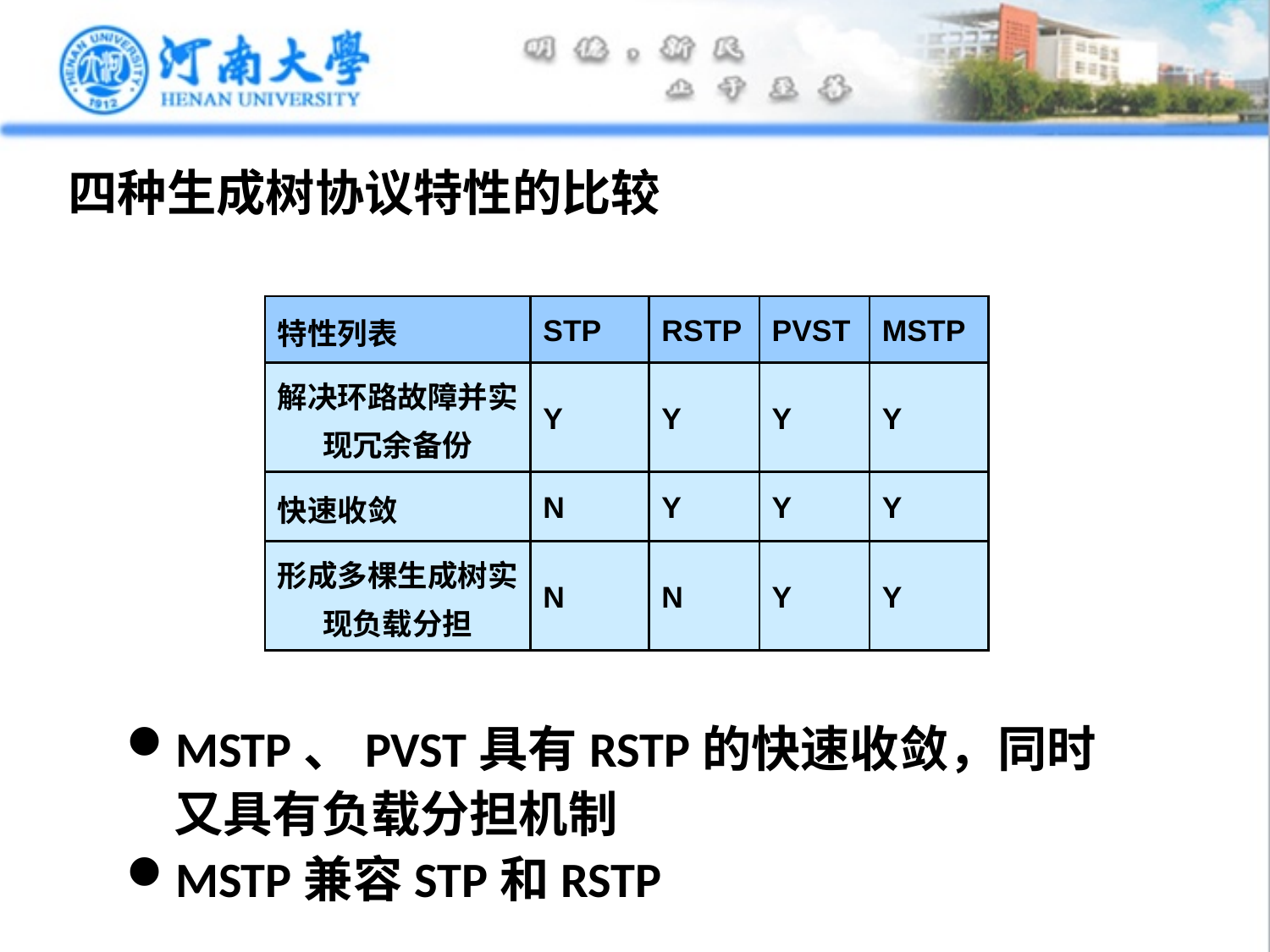

# 四种生成树协议特性的比较
| 特性列表 | STP | RSTP | PVST | MSTP |
| --- | --- | --- | --- | --- |
| 解决环路故障并实现冗余备份 | Y | Y | Y | Y |
| 快速收敛 | N | Y | Y | Y |
| 形成多棵生成树实现负载分担 | N | N | Y | Y |
MSTP、PVST具有RSTP的快速收敛，同时又具有负载分担机制
MSTP兼容STP和RSTP